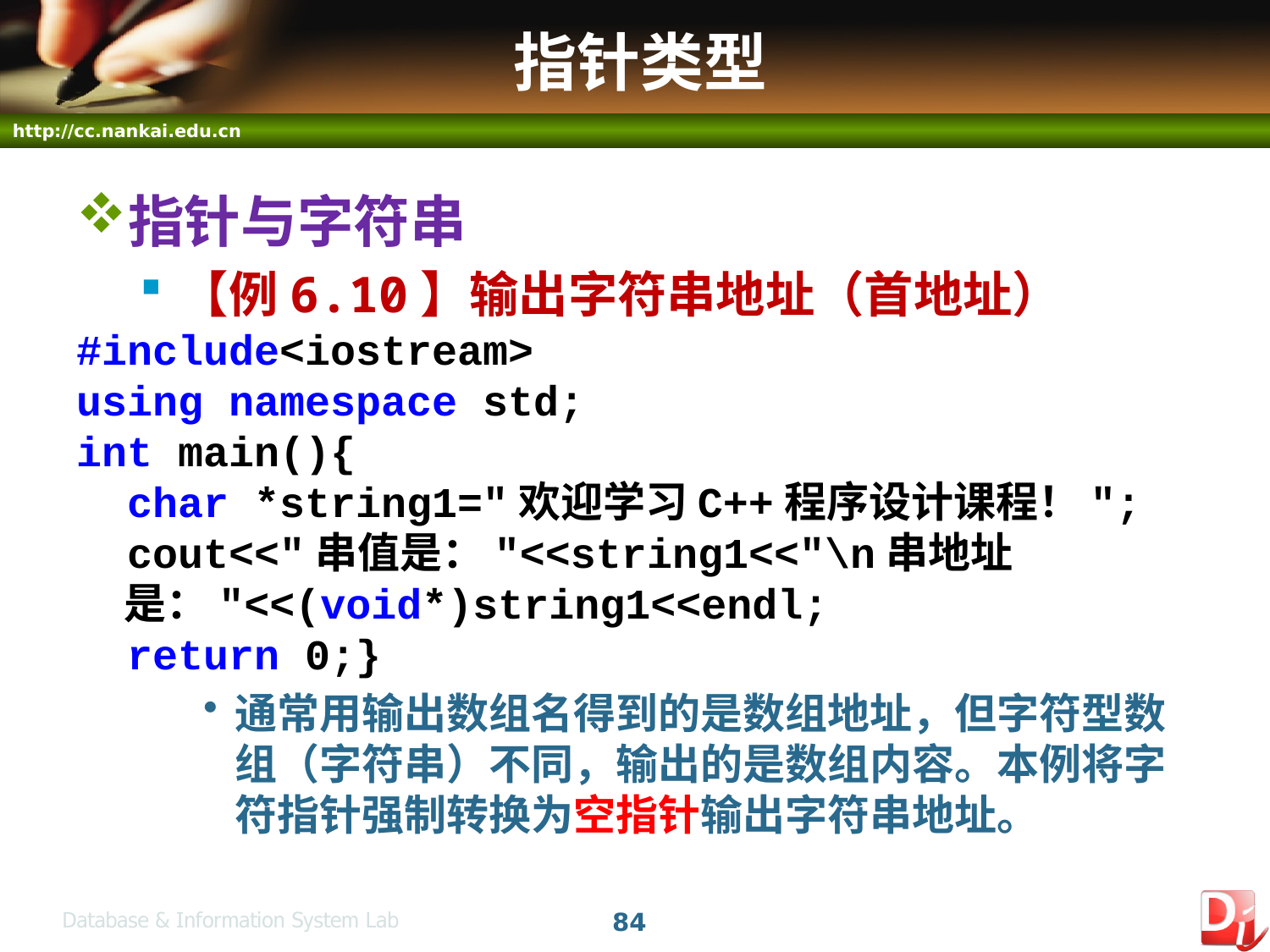

# 指针类型
指针与字符串
【例6.10】输出字符串地址（首地址）
#include<iostream>
using namespace std;
int main(){
  char *string1="欢迎学习C++程序设计课程！";
  cout<<"串值是："<<string1<<"\n串地址是："<<(void*)string1<<endl;
  return 0;}
通常用输出数组名得到的是数组地址，但字符型数组（字符串）不同，输出的是数组内容。本例将字符指针强制转换为空指针输出字符串地址。
84
Database & Information System Lab